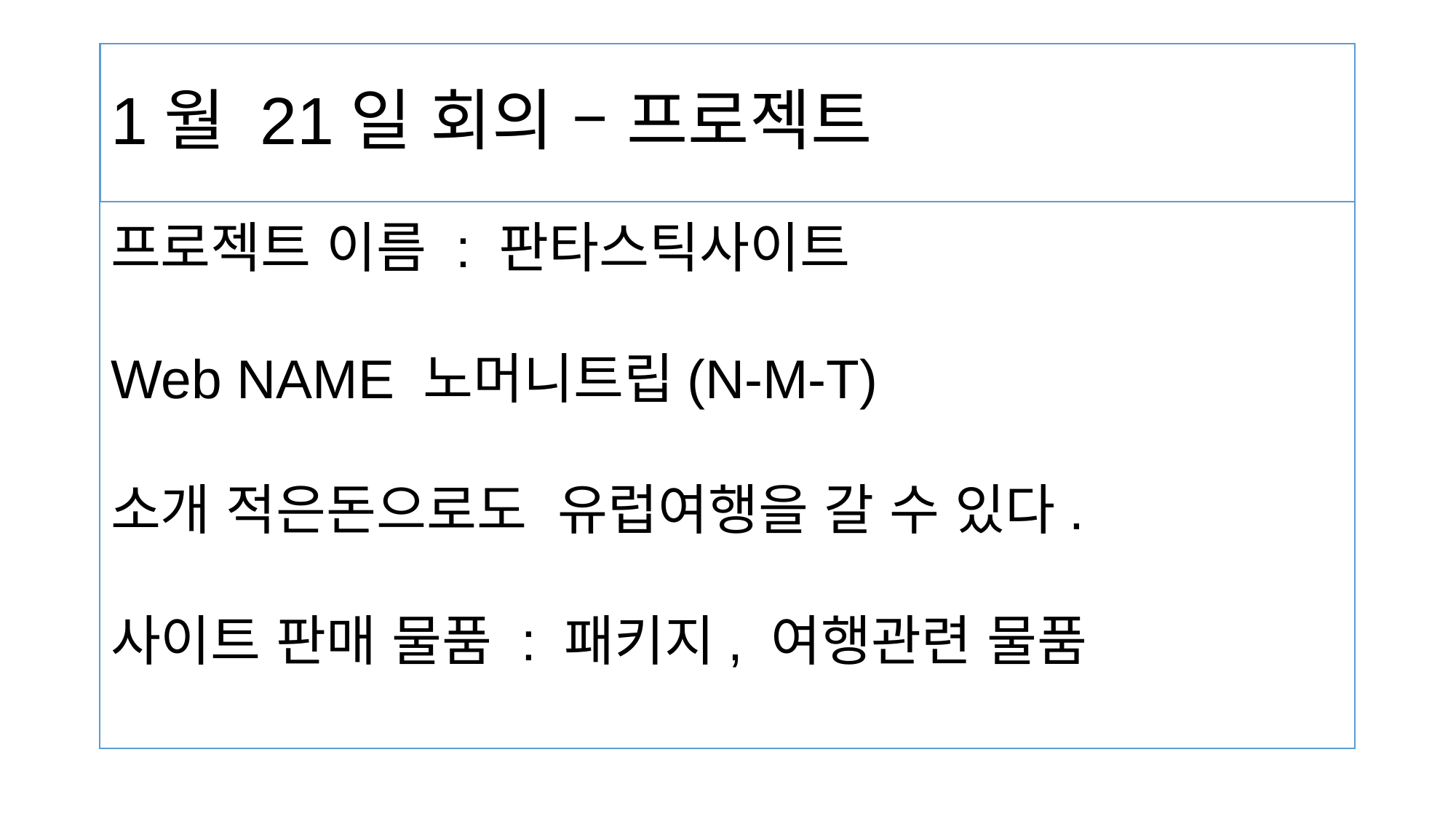

# 1월 21일 회의 – 프로젝트
프로젝트 이름 : 판타스틱사이트

Web NAME 노머니트립(N-M-T)

소개 적은돈으로도  유럽여행을 갈 수 있다.

사이트 판매 물품 : 패키지, 여행관련 물품